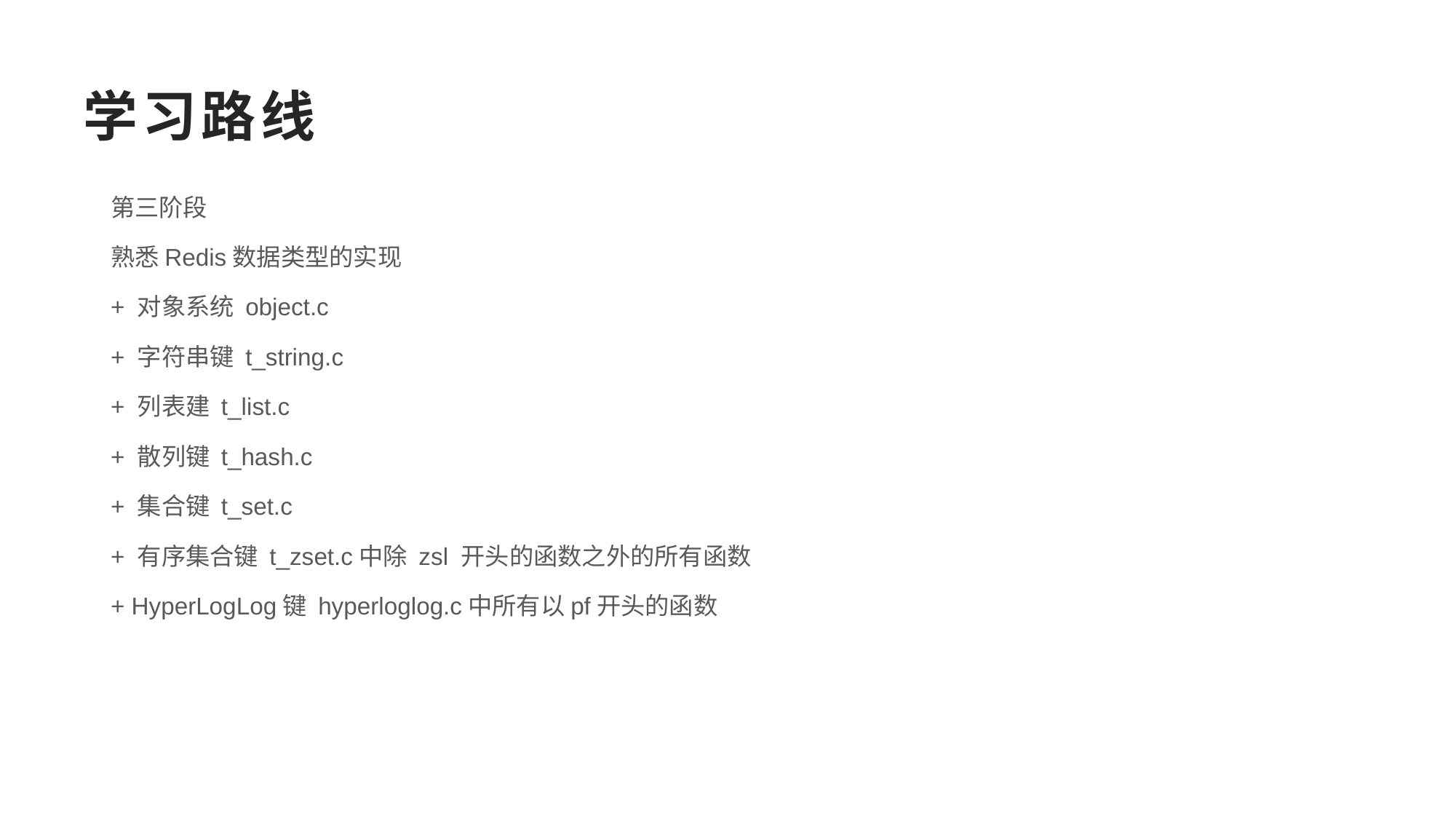

学习路线
第三阶段
熟悉Redis数据类型的实现
+ 对象系统 object.c
+ 字符串键 t_string.c
+ 列表建 t_list.c
+ 散列键 t_hash.c
+ 集合键 t_set.c
+ 有序集合键 t_zset.c中除 zsl 开头的函数之外的所有函数
+ HyperLogLog键 hyperloglog.c中所有以pf开头的函数